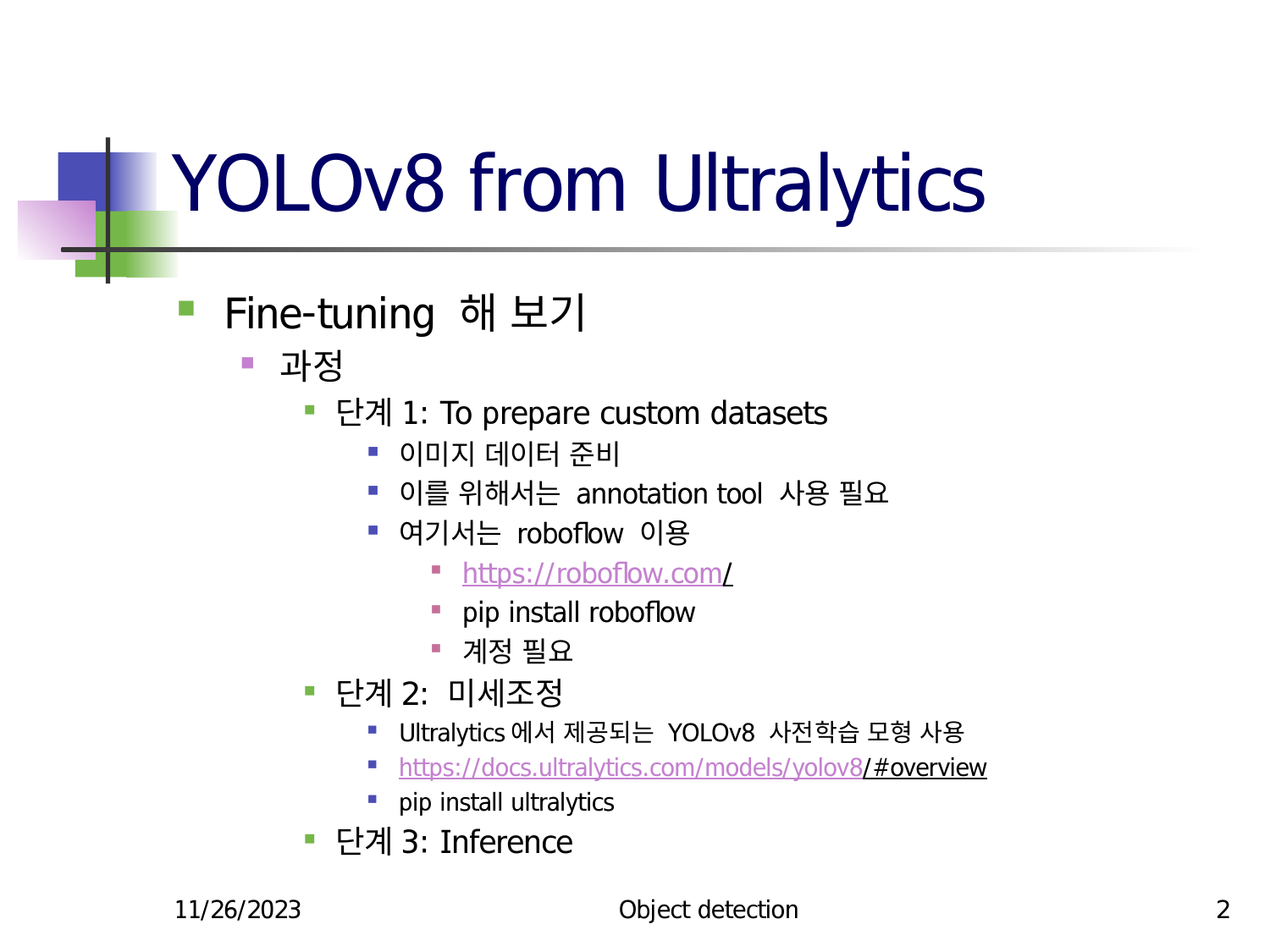

# YOLOv8 from Ultralytics
Fine-tuning 해 보기
과정
단계1: To prepare custom datasets
이미지 데이터 준비
이를 위해서는 annotation tool 사용 필요
여기서는 roboflow 이용
https://roboflow.com/
pip install roboflow
계정 필요
단계2: 미세조정
Ultralytics에서 제공되는 YOLOv8 사전학습 모형 사용
https://docs.ultralytics.com/models/yolov8/#overview
pip install ultralytics
단계3: Inference
11/26/2023
Object detection
2